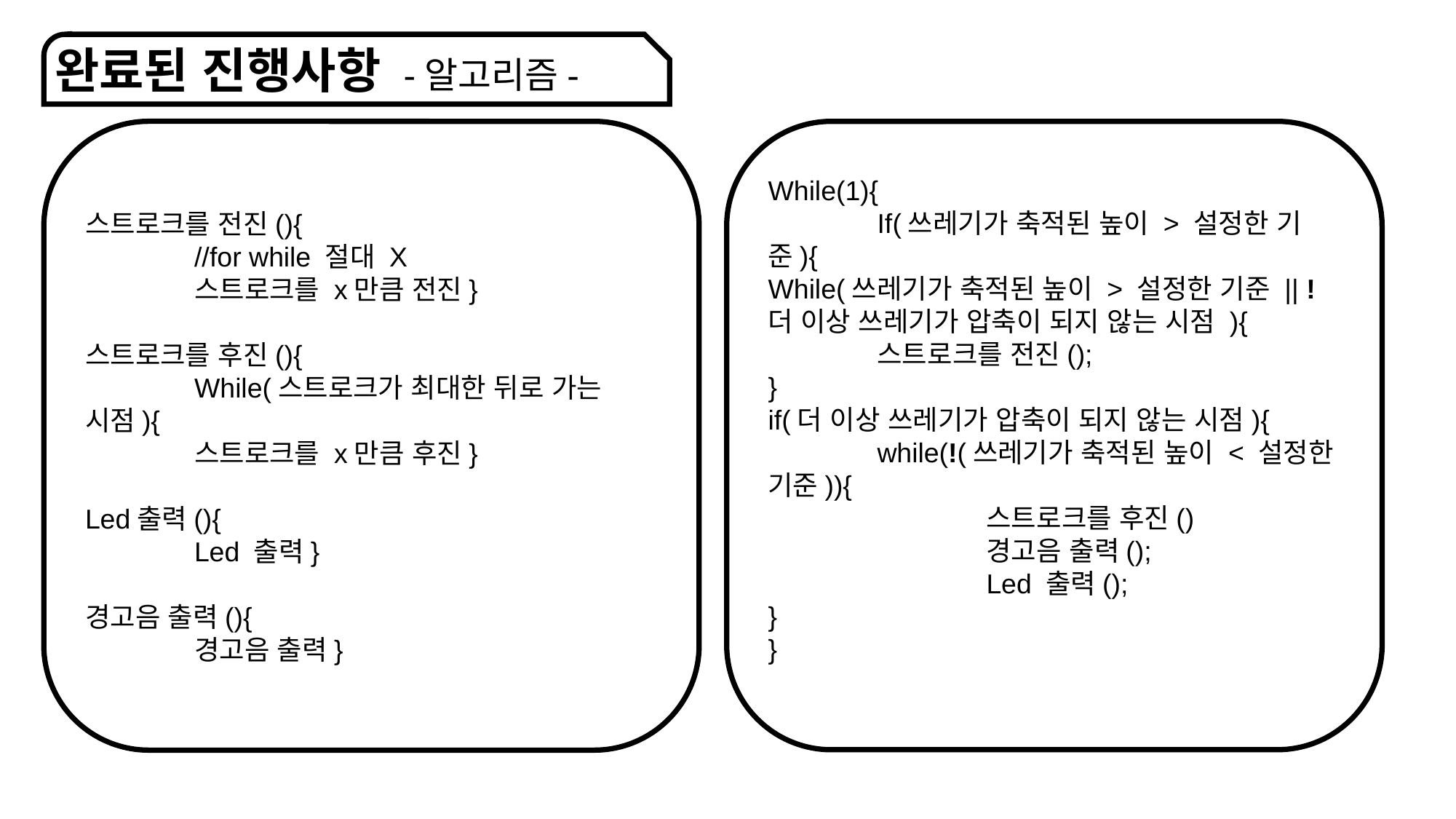

완료된 진행사항 -알고리즘-
While(1){
	If(쓰레기가 축적된 높이 > 설정한 기준){
While(쓰레기가 축적된 높이 > 설정한 기준 || !더 이상 쓰레기가 압축이 되지 않는 시점 ){
	스트로크를 전진();
}
if(더 이상 쓰레기가 압축이 되지 않는 시점){
	while(!(쓰레기가 축적된 높이 < 설정한 기준)){
		스트로크를 후진()
		경고음 출력();
		Led 출력();
}
}

스트로크를 전진(){
	//for while 절대 X
	스트로크를 x만큼 전진}

스트로크를 후진(){
	While(스트로크가 최대한 뒤로 가는 시점){
	스트로크를 x만큼 후진}

Led출력(){
	Led 출력}

경고음 출력(){
	경고음 출력}